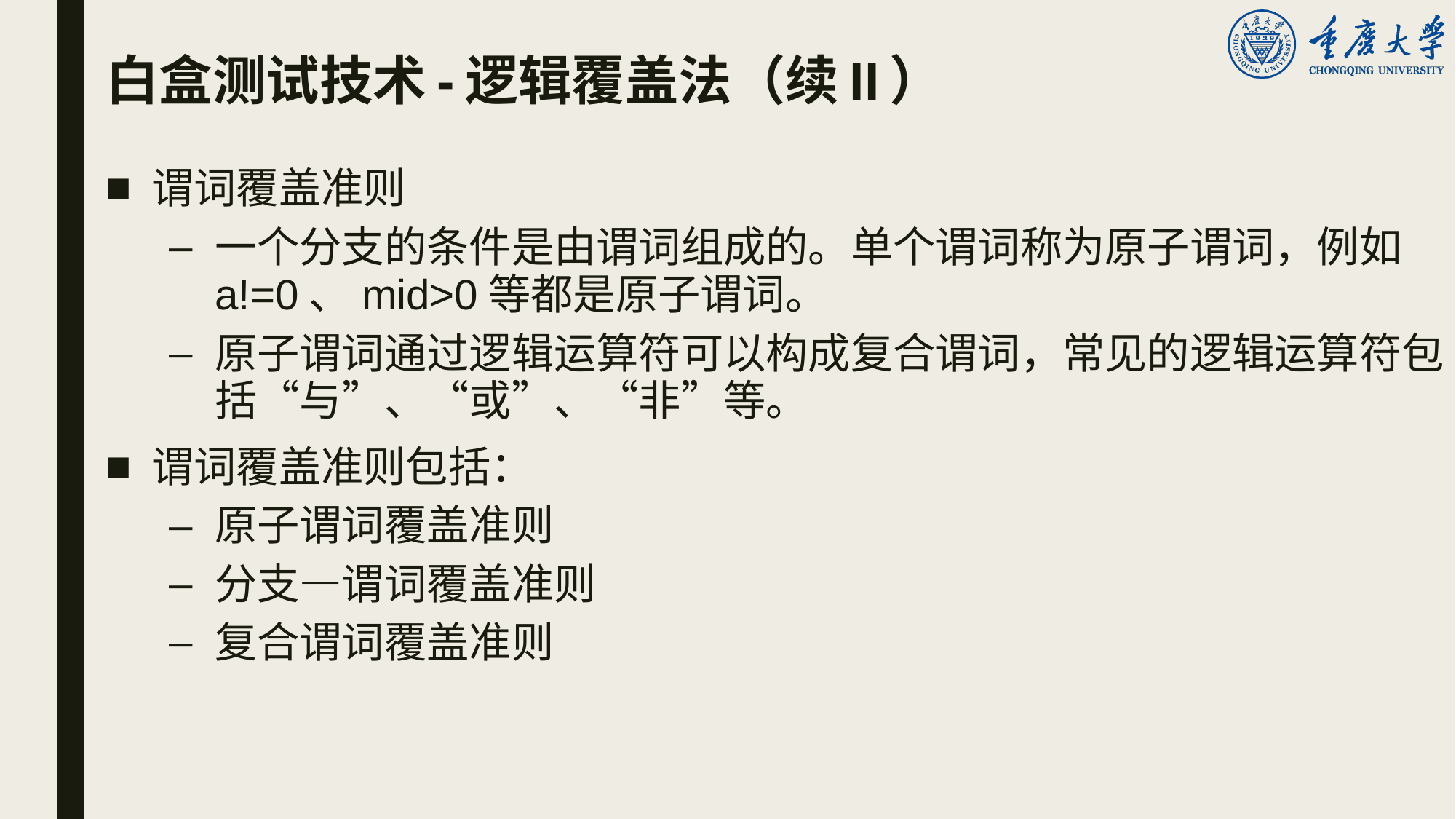

# 白盒测试技术-逻辑覆盖法（续II）
谓词覆盖准则
一个分支的条件是由谓词组成的。单个谓词称为原子谓词，例如a!=0、mid>0等都是原子谓词。
原子谓词通过逻辑运算符可以构成复合谓词，常见的逻辑运算符包括“与”、“或”、“非”等。
谓词覆盖准则包括：
原子谓词覆盖准则
分支—谓词覆盖准则
复合谓词覆盖准则